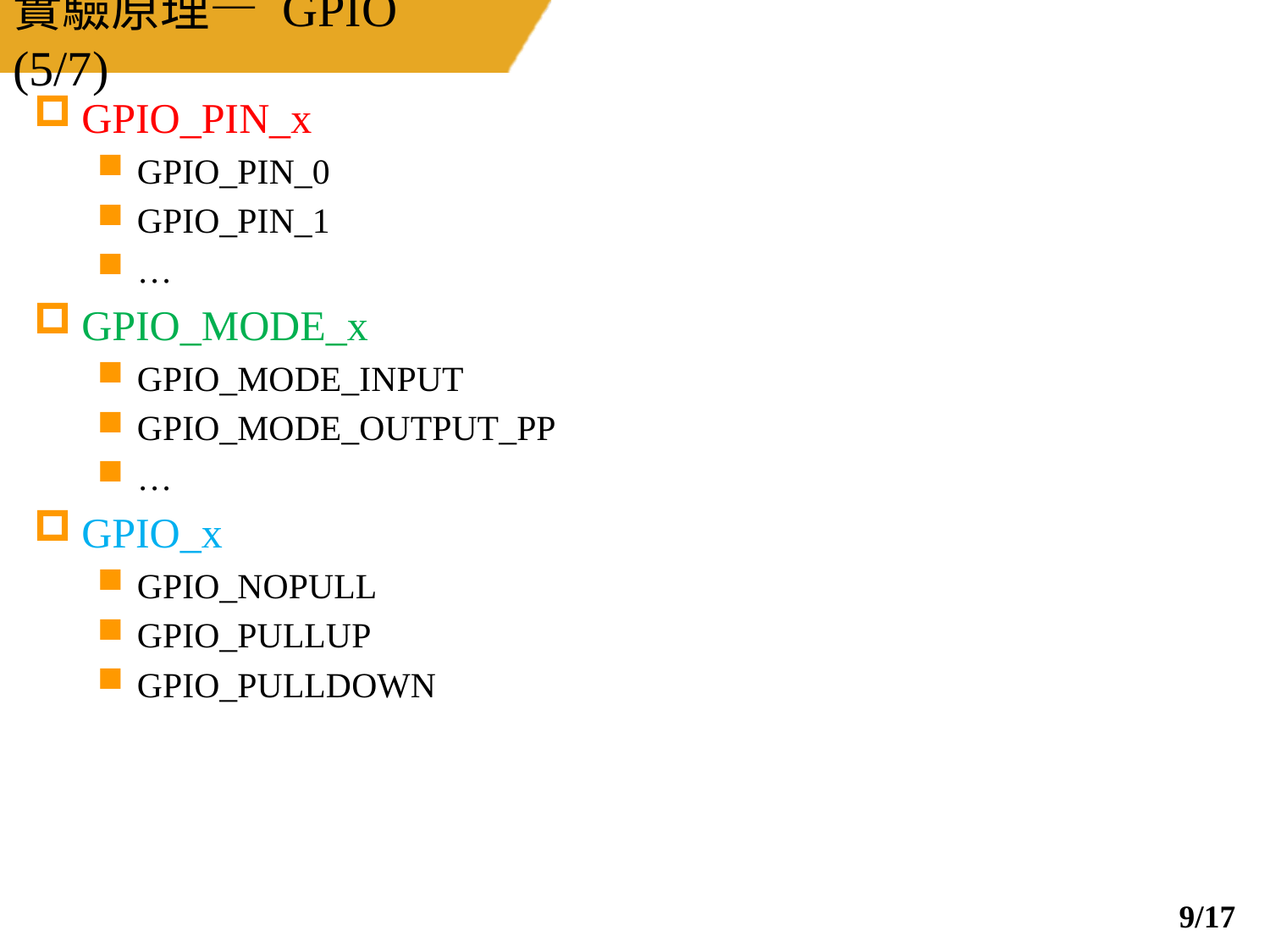

# 實驗原理— GPIO (5/7)
GPIO_PIN_x
GPIO_PIN_0
GPIO_PIN_1
…
GPIO_MODE_x
GPIO_MODE_INPUT
GPIO_MODE_OUTPUT_PP
…
GPIO_x
GPIO_NOPULL
GPIO_PULLUP
GPIO_PULLDOWN

9/17